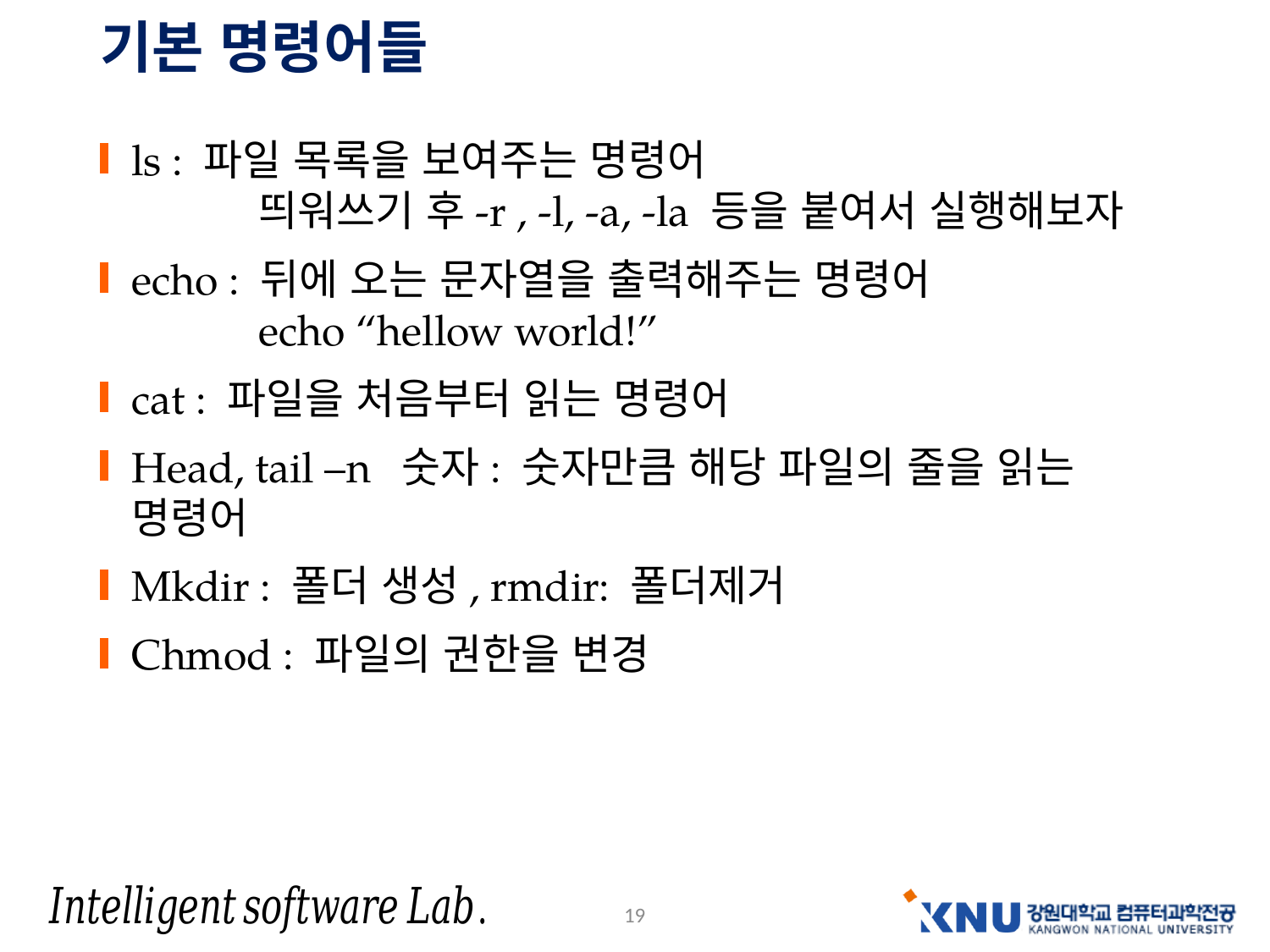

# 기본 명령어들
ls : 파일 목록을 보여주는 명령어
	띄워쓰기 후-r , -l, -a, -la 등을 붙여서 실행해보자
echo : 뒤에 오는 문자열을 출력해주는 명령어
	echo “hellow world!”
cat : 파일을 처음부터 읽는 명령어
Head, tail –n  숫자: 숫자만큼 해당 파일의 줄을 읽는 명령어
Mkdir : 폴더 생성, rmdir: 폴더제거
Chmod : 파일의 권한을 변경